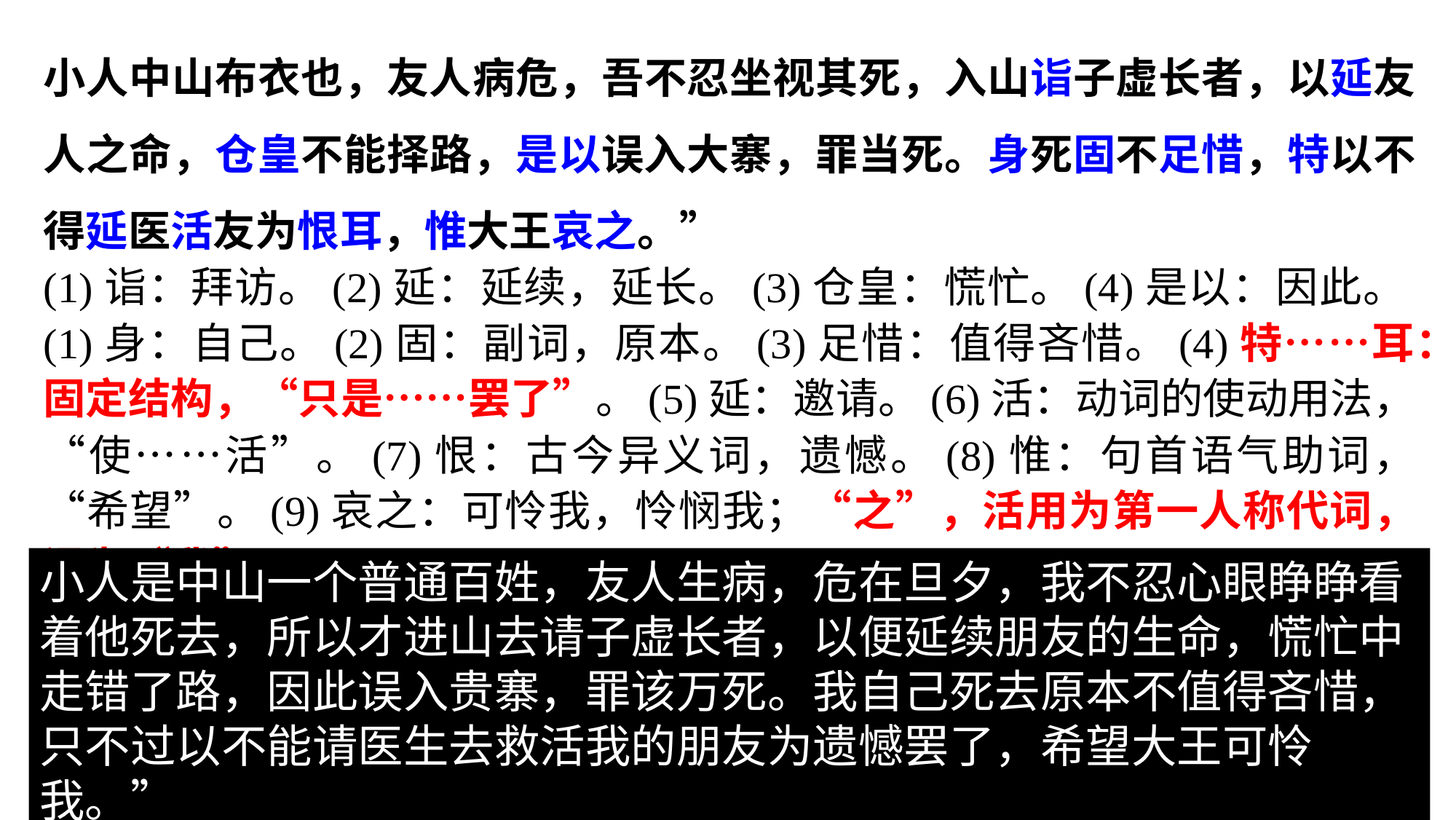

小人中山布衣也，友人病危，吾不忍坐视其死，入山诣子虚长者，以延友人之命，仓皇不能择路，是以误入大寨，罪当死。身死固不足惜，特以不得延医活友为恨耳，惟大王哀之。”
(1)诣：拜访。(2)延：延续，延长。(3)仓皇：慌忙。(4)是以：因此。(1)身：自己。(2)固：副词，原本。(3)足惜：值得吝惜。(4)特……耳：固定结构，“只是……罢了”。(5)延：邀请。(6)活：动词的使动用法，“使……活”。(7)恨：古今异义词，遗憾。(8)惟：句首语气助词， “希望”。(9)哀之：可怜我，怜悯我；“之”，活用为第一人称代词，译为“我”。

小人是中山一个普通百姓，友人生病，危在旦夕，我不忍心眼睁睁看着他死去，所以才进山去请子虚长者，以便延续朋友的生命，慌忙中走错了路，因此误入贵寨，罪该万死。我自己死去原本不值得吝惜，只不过以不能请医生去救活我的朋友为遗憾罢了，希望大王可怜我。”